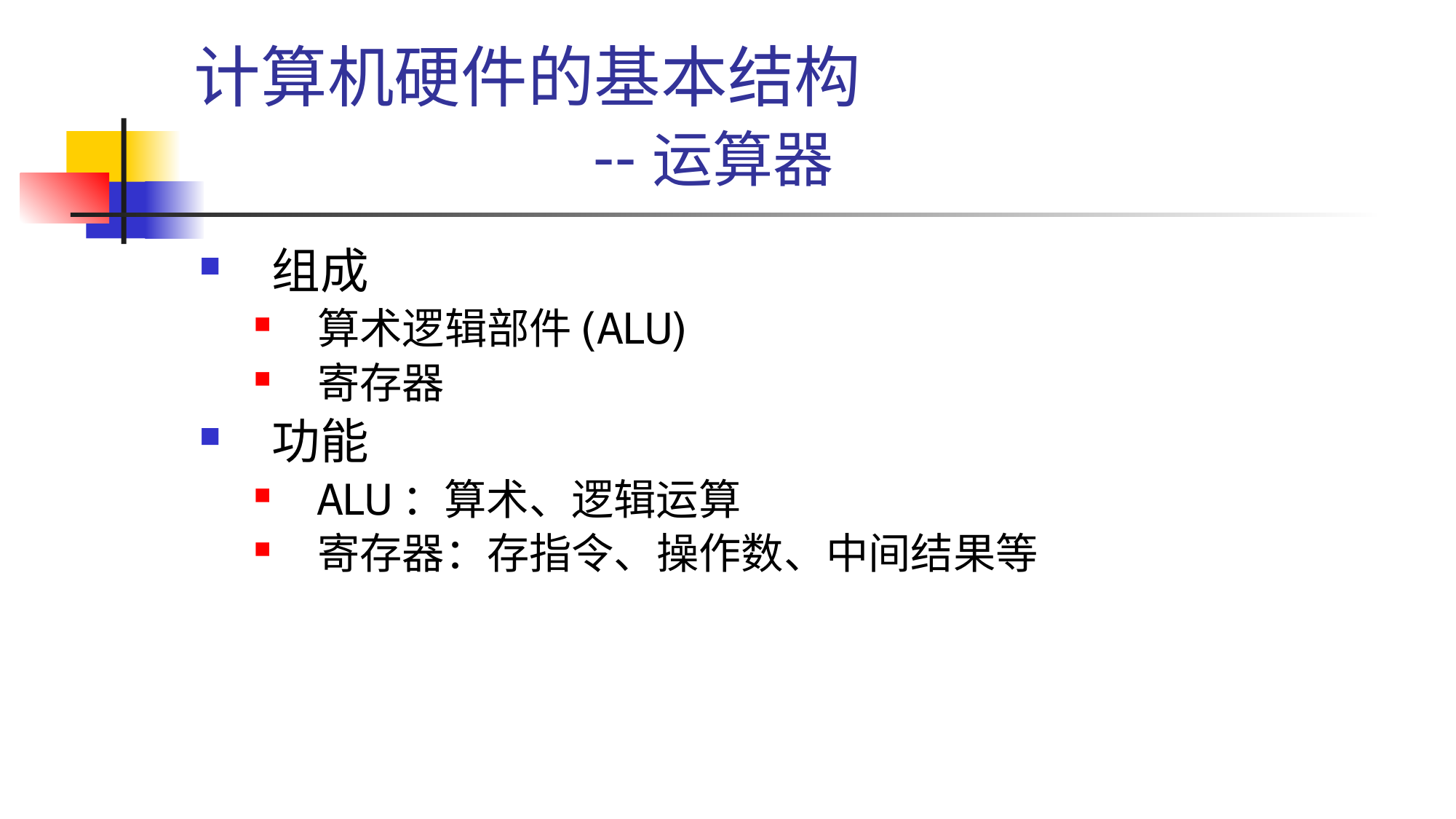

# 计算机硬件的基本结构 --运算器
组成
算术逻辑部件(ALU)
寄存器
功能
ALU：算术、逻辑运算
寄存器：存指令、操作数、中间结果等